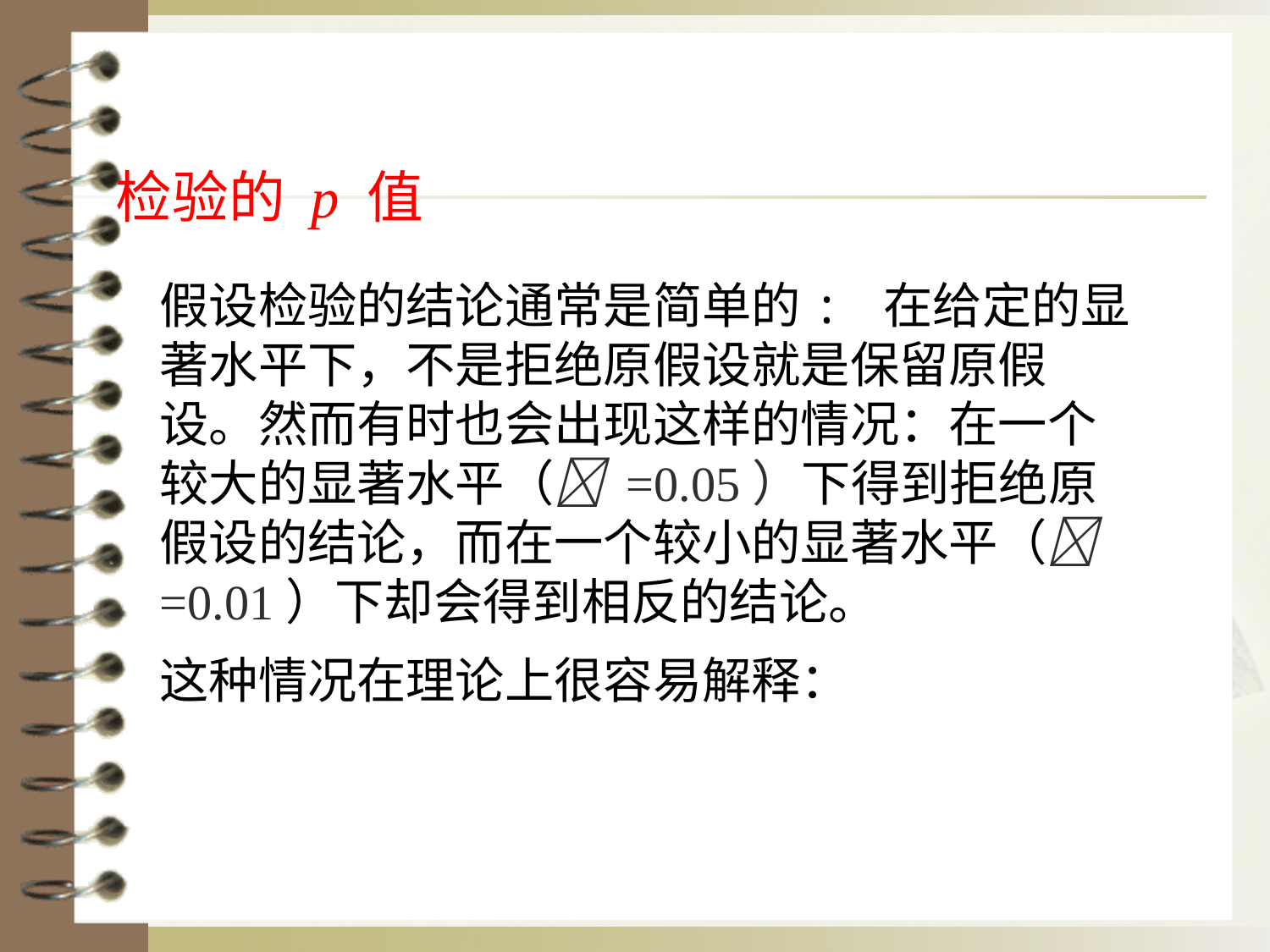

检验的 p 值
假设检验的结论通常是简单的: 在给定的显著水平下，不是拒绝原假设就是保留原假设。然而有时也会出现这样的情况：在一个较大的显著水平（α =0.05）下得到拒绝原假设的结论，而在一个较小的显著水平（α =0.01）下却会得到相反的结论。
这种情况在理论上很容易解释：